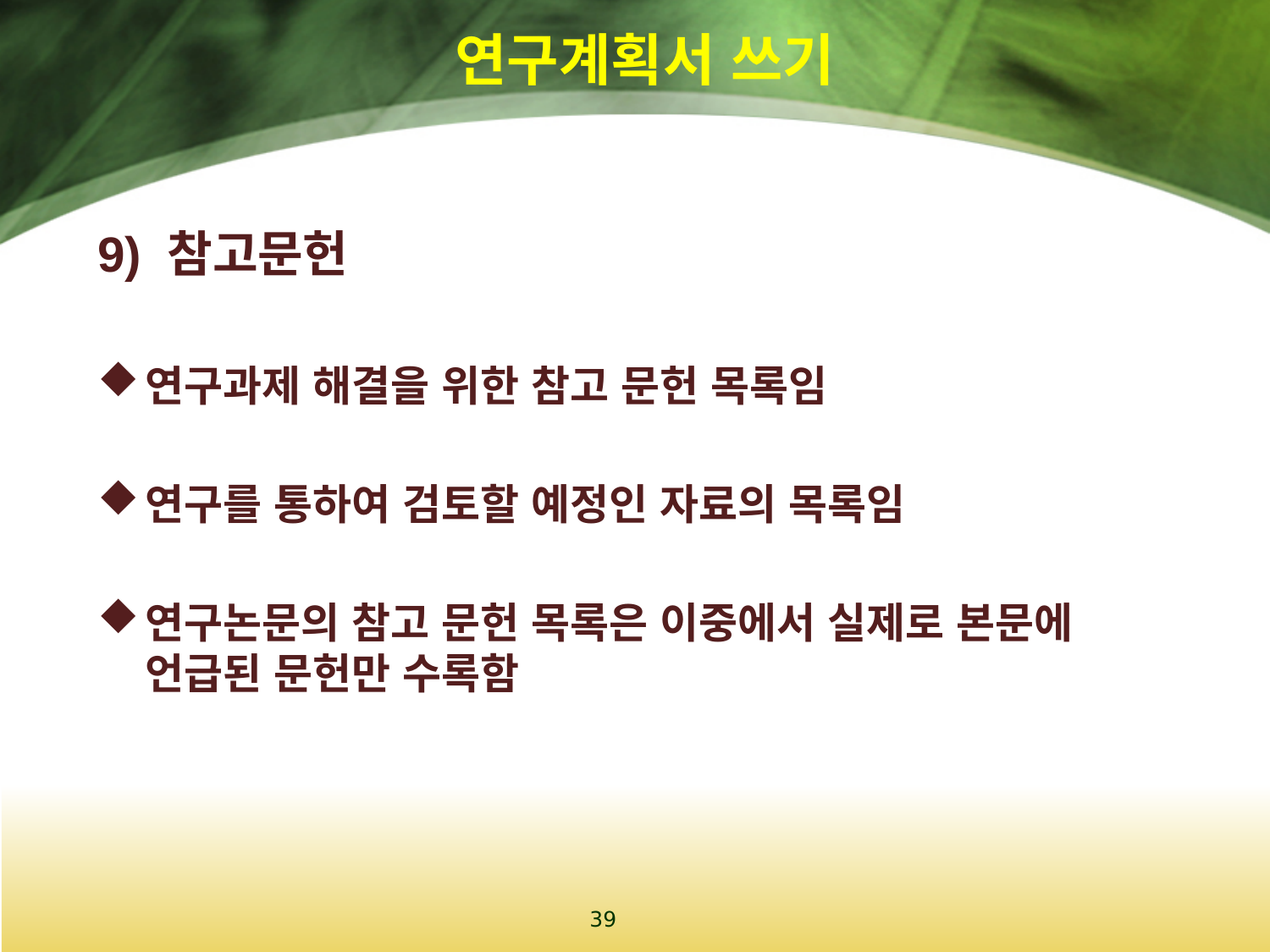

# 연구계획서 쓰기
9) 참고문헌

연구과제 해결을 위한 참고 문헌 목록임

연구를 통하여 검토할 예정인 자료의 목록임

연구논문의 참고 문헌 목록은 이중에서 실제로 본문에 언급된 문헌만 수록함

39